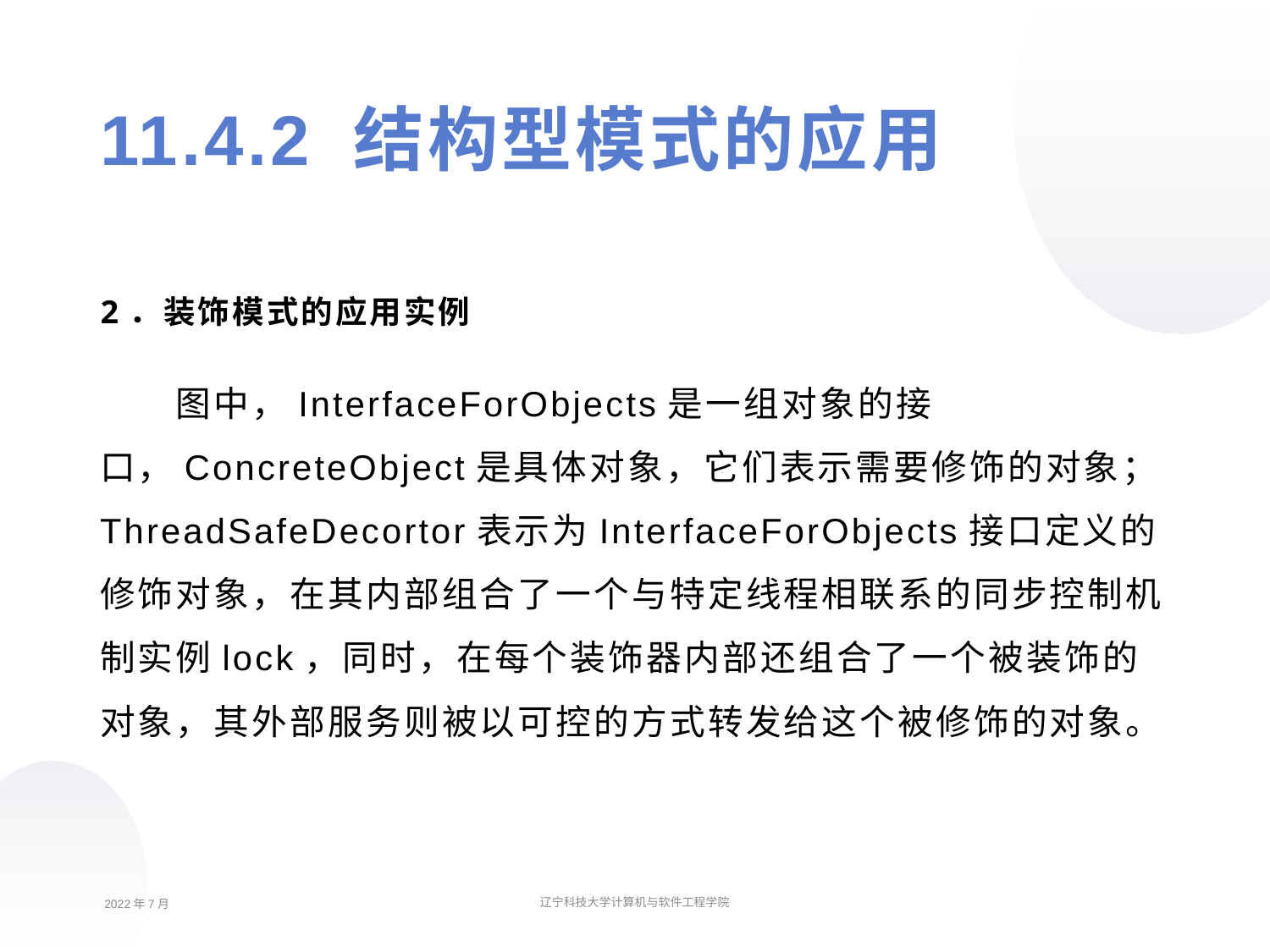

11.4.2 结构型模式的应用
2．装饰模式的应用实例
图中，InterfaceForObjects是一组对象的接口，ConcreteObject是具体对象，它们表示需要修饰的对象；ThreadSafeDecortor表示为InterfaceForObjects接口定义的修饰对象，在其内部组合了一个与特定线程相联系的同步控制机制实例lock，同时，在每个装饰器内部还组合了一个被装饰的对象，其外部服务则被以可控的方式转发给这个被修饰的对象。

2022年7月
辽宁科技大学计算机与软件工程学院
92